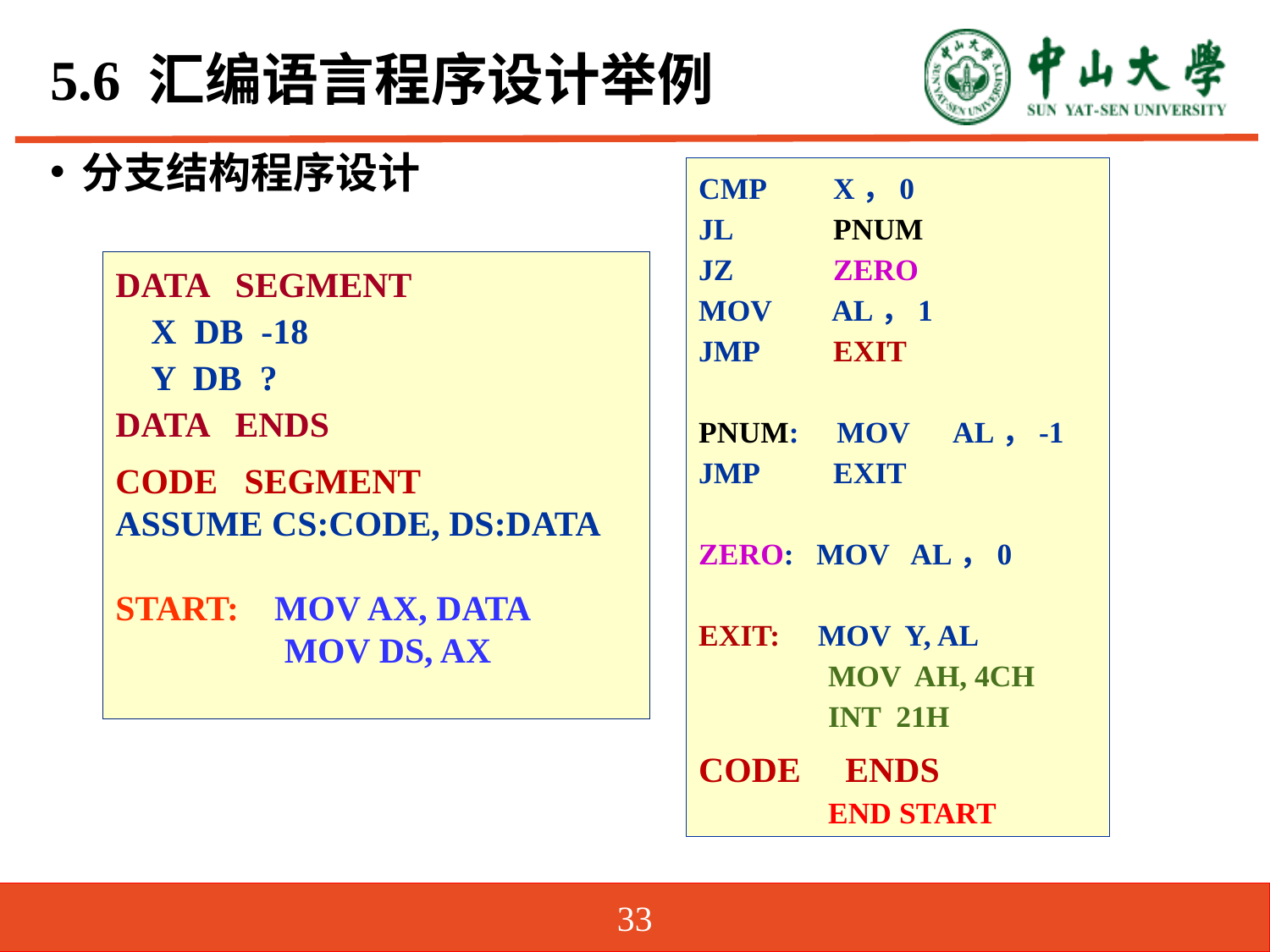

# 5.6 汇编语言程序设计举例
分支结构程序设计

CMP	 X，0
JL	 PNUM
JZ	 ZERO
MOV	 AL，1
JMP	 EXIT

PNUM:     MOV	AL，-1
JMP	 EXIT

ZERO:   MOV   AL，0

EXIT:     MOV  Y, AL
                 MOV  AH, 4CH
                 INT  21H
CODE     ENDS
                 END START
DATA   SEGMENT
    X  DB  -18
    Y  DB  ?
DATA   ENDS
CODE   SEGMENT
ASSUME CS:CODE, DS:DATA

START:    MOV AX, DATA
                   MOV DS, AX

33